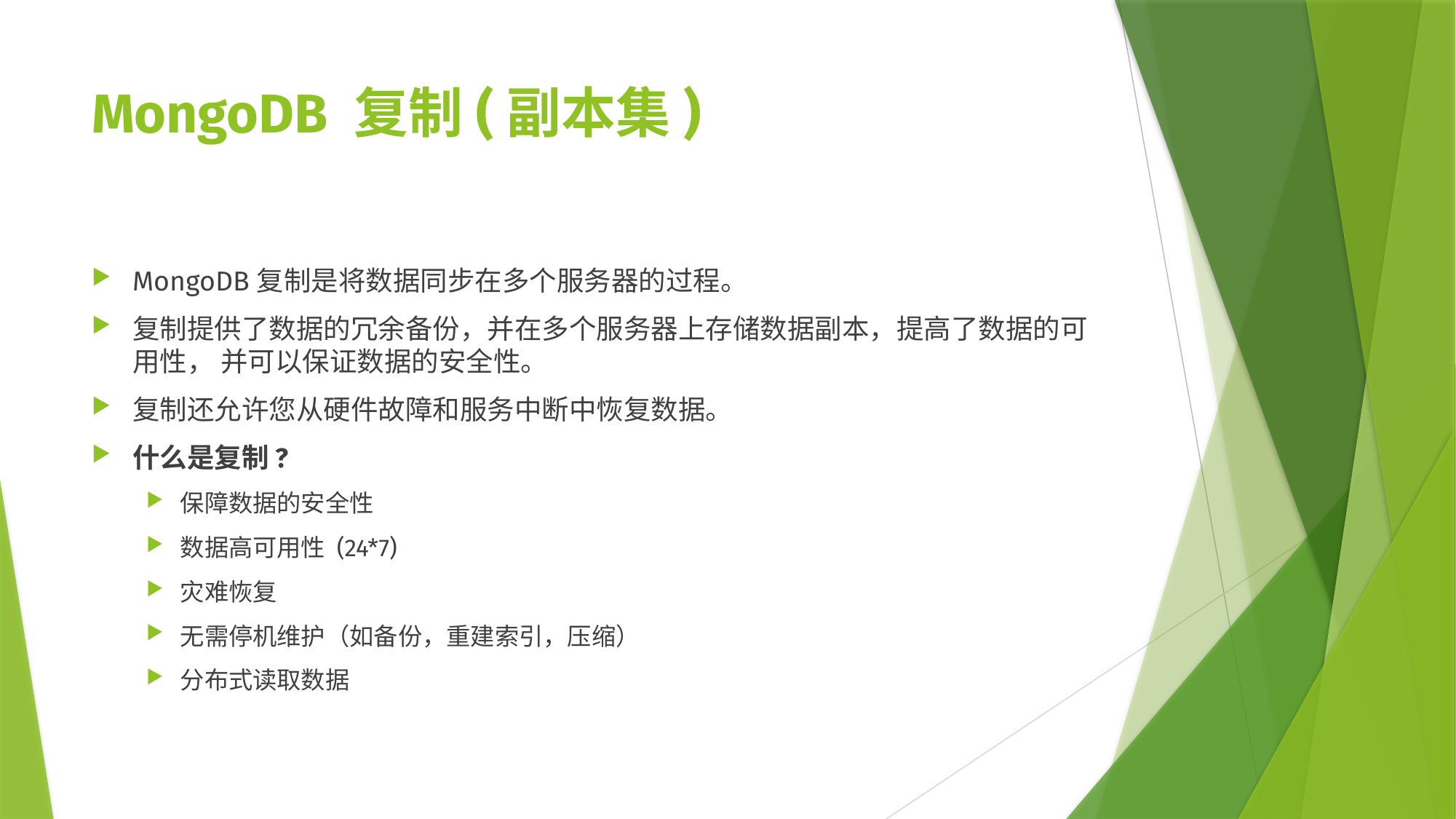

# MongoDB 复制(副本集)
MongoDB复制是将数据同步在多个服务器的过程。
复制提供了数据的冗余备份，并在多个服务器上存储数据副本，提高了数据的可用性， 并可以保证数据的安全性。
复制还允许您从硬件故障和服务中断中恢复数据。
什么是复制?
保障数据的安全性
数据高可用性 (24*7)
灾难恢复
无需停机维护（如备份，重建索引，压缩）
分布式读取数据